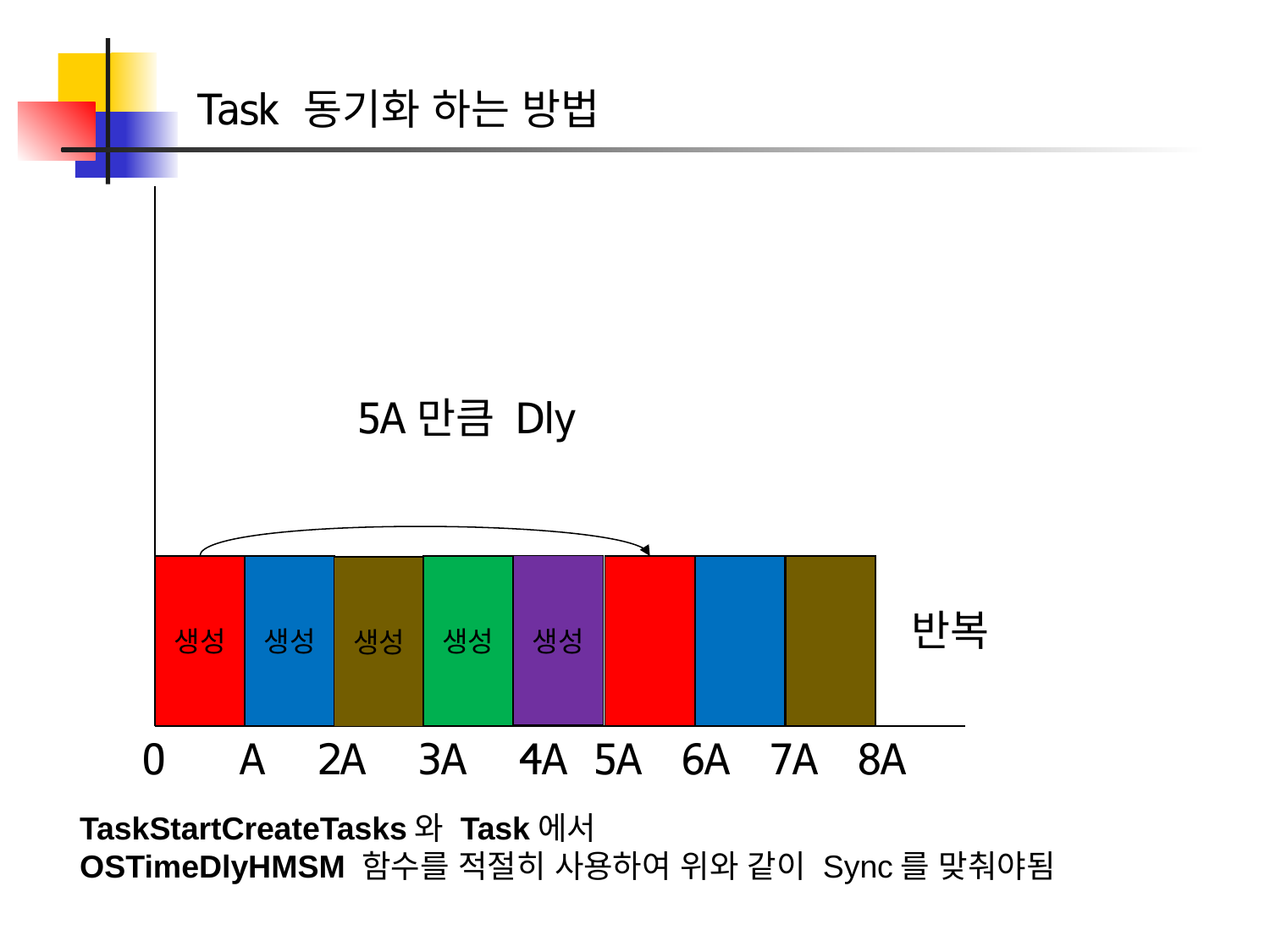

Task 동기화 하는 방법
5A만큼 Dly
생성
생성
생성
생성

생성
반복
0
A    2A    3A    4A  5A   6A   7A   8A
TaskStartCreateTasks와 Task에서
OSTimeDlyHMSM 함수를 적절히 사용하여 위와 같이 Sync를 맞춰야됨